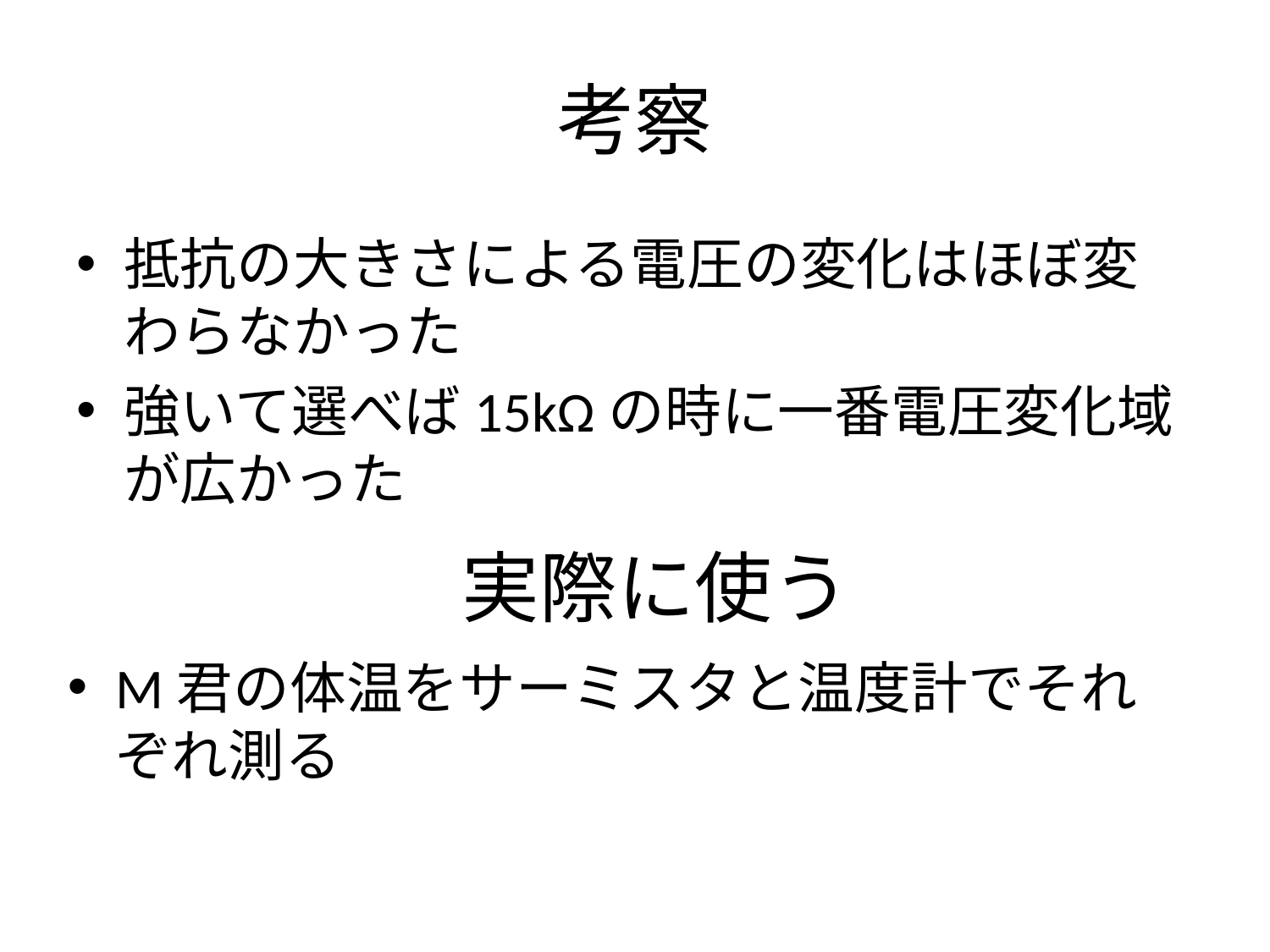

# 考察
抵抗の大きさによる電圧の変化はほぼ変わらなかった
強いて選べば15kΩの時に一番電圧変化域が広かった
実際に使う
M君の体温をサーミスタと温度計でそれぞれ測る